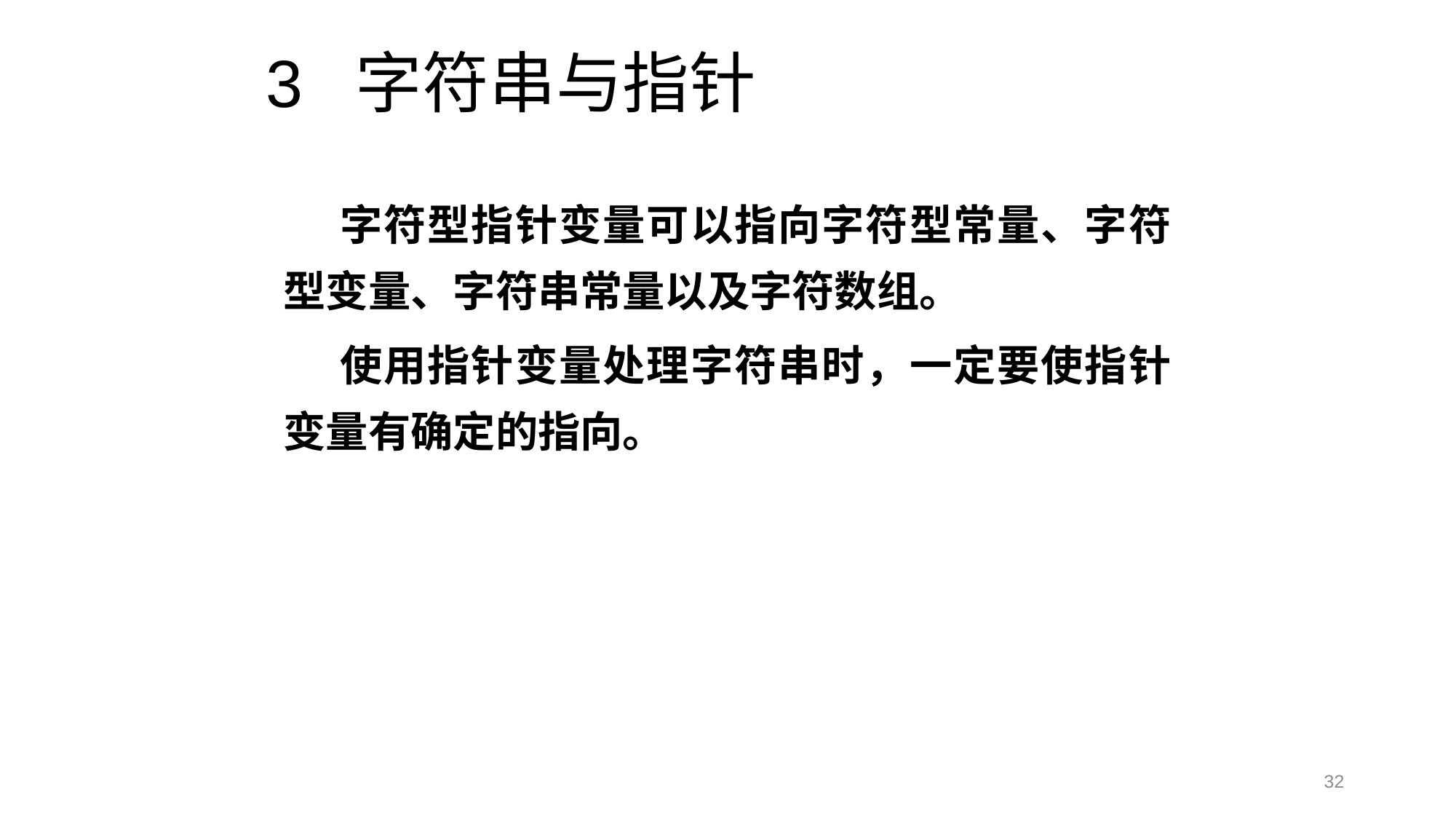

# 3  字符串与指针
    字符型指针变量可以指向字符型常量、字符型变量、字符串常量以及字符数组。
    使用指针变量处理字符串时，一定要使指针变量有确定的指向。
32